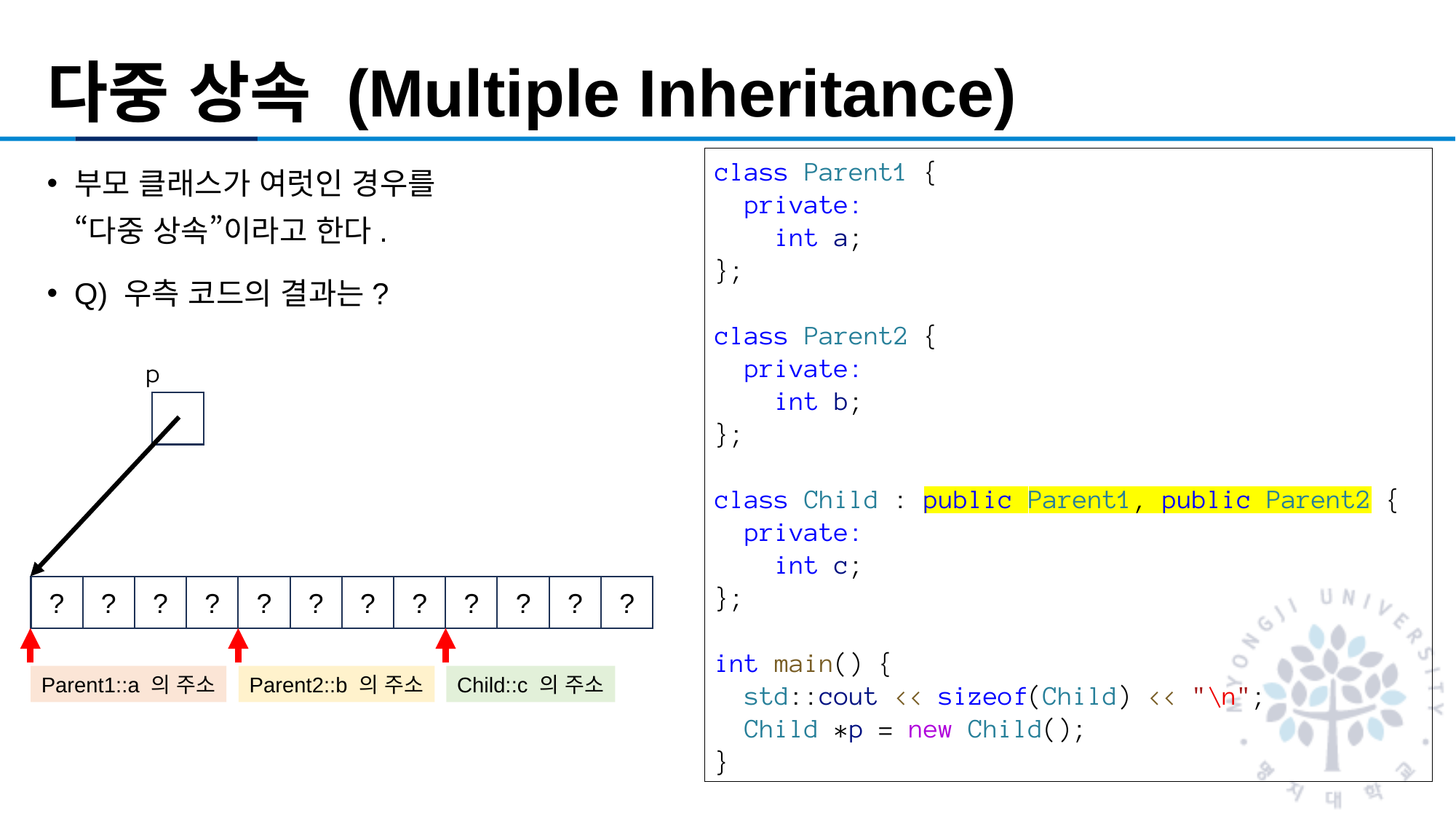

# 다중 상속 (Multiple Inheritance)
부모 클래스가 여럿인 경우를
“다중 상속”이라고 한다.
Q) 우측 코드의 결과는?
class Parent1 {
  private:
    int a;
};
class Parent2 {
  private:
    int b;
};
class Child : public Parent1, public Parent2 {
  private:
    int c;
};
int main() {
  std::cout << sizeof(Child) << "\n";
  Child *p = new Child();
}
p

?
?
?
?
?
?
?
?
?
?
?
?
Parent1::a 의 주소
Parent2::b 의 주소
Child::c 의 주소